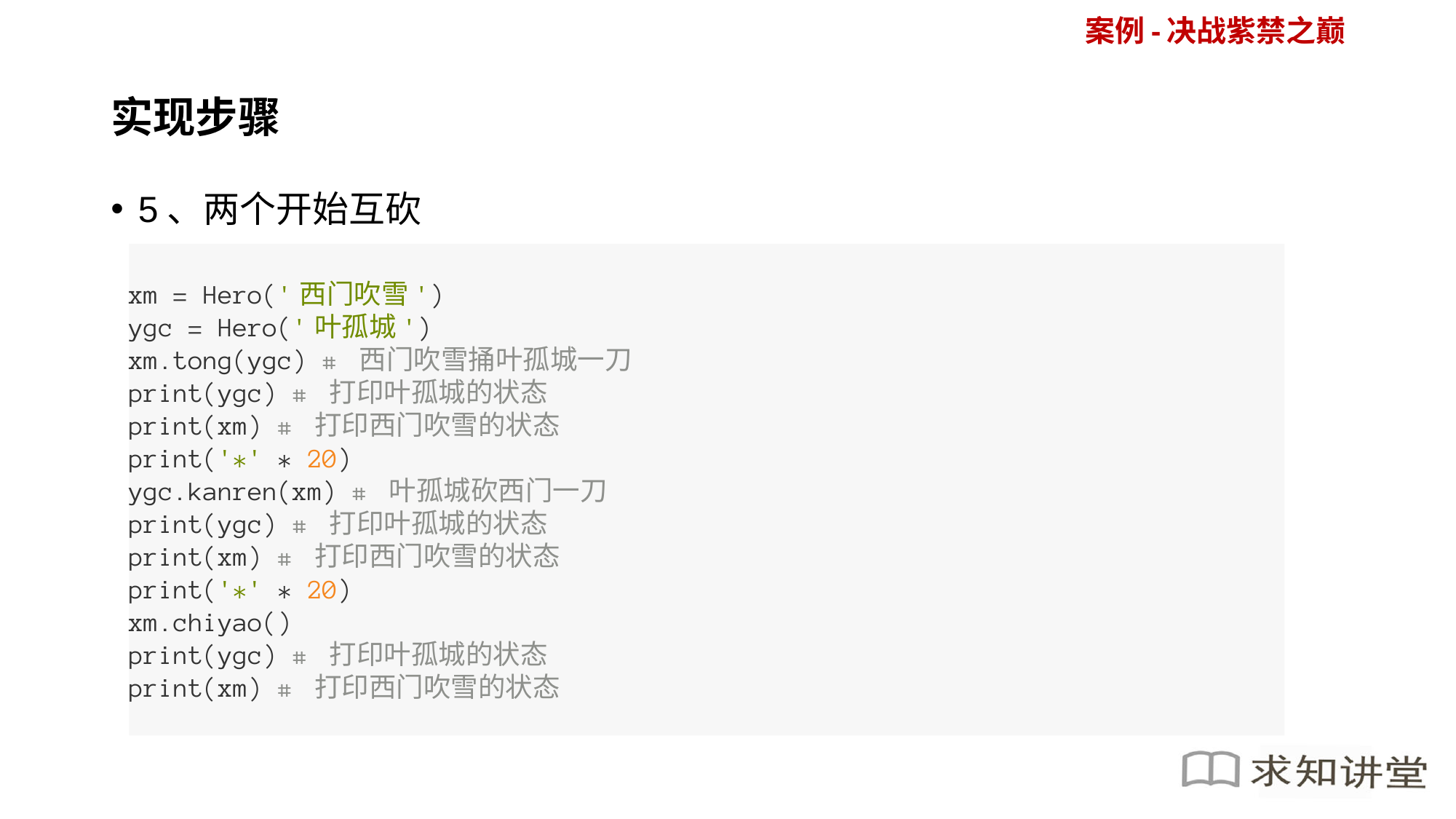

案例-决战紫禁之巅
# 实现步骤
5、两个开始互砍

xm = Hero('西门吹雪')
ygc = Hero('叶孤城')
xm.tong(ygc) # 西门吹雪捅叶孤城一刀
print(ygc) # 打印叶孤城的状态
print(xm) # 打印西门吹雪的状态
print('*' * 20)
ygc.kanren(xm) # 叶孤城砍西门一刀
print(ygc) # 打印叶孤城的状态
print(xm) # 打印西门吹雪的状态
print('*' * 20)
xm.chiyao()
print(ygc) # 打印叶孤城的状态
print(xm) # 打印西门吹雪的状态